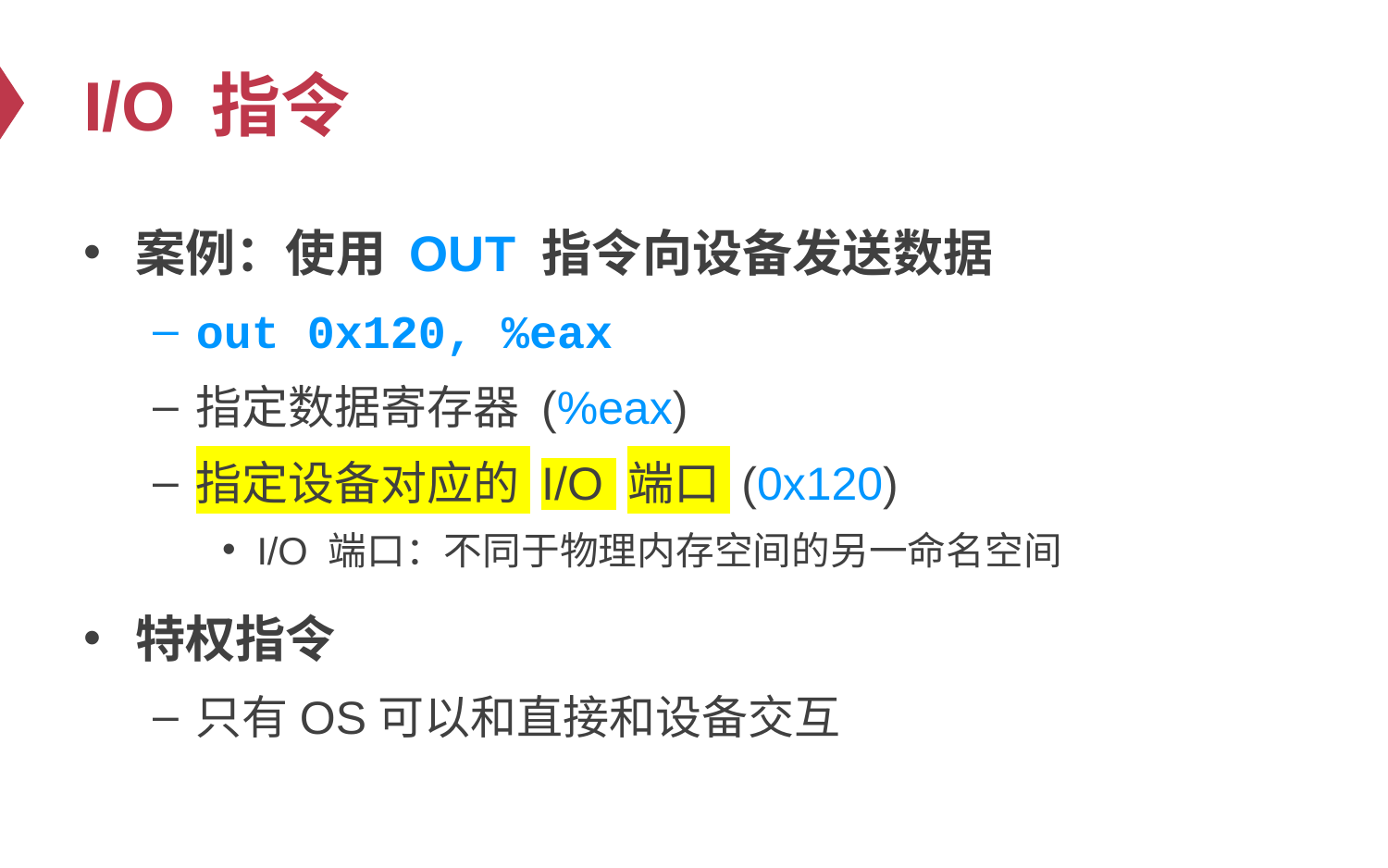

# I/O 指令
案例：使用 OUT 指令向设备发送数据
out 0x120, %eax
指定数据寄存器 (%eax)
指定设备对应的 I/O 端口 (0x120)
I/O 端口：不同于物理内存空间的另一命名空间
特权指令
只有OS可以和直接和设备交互